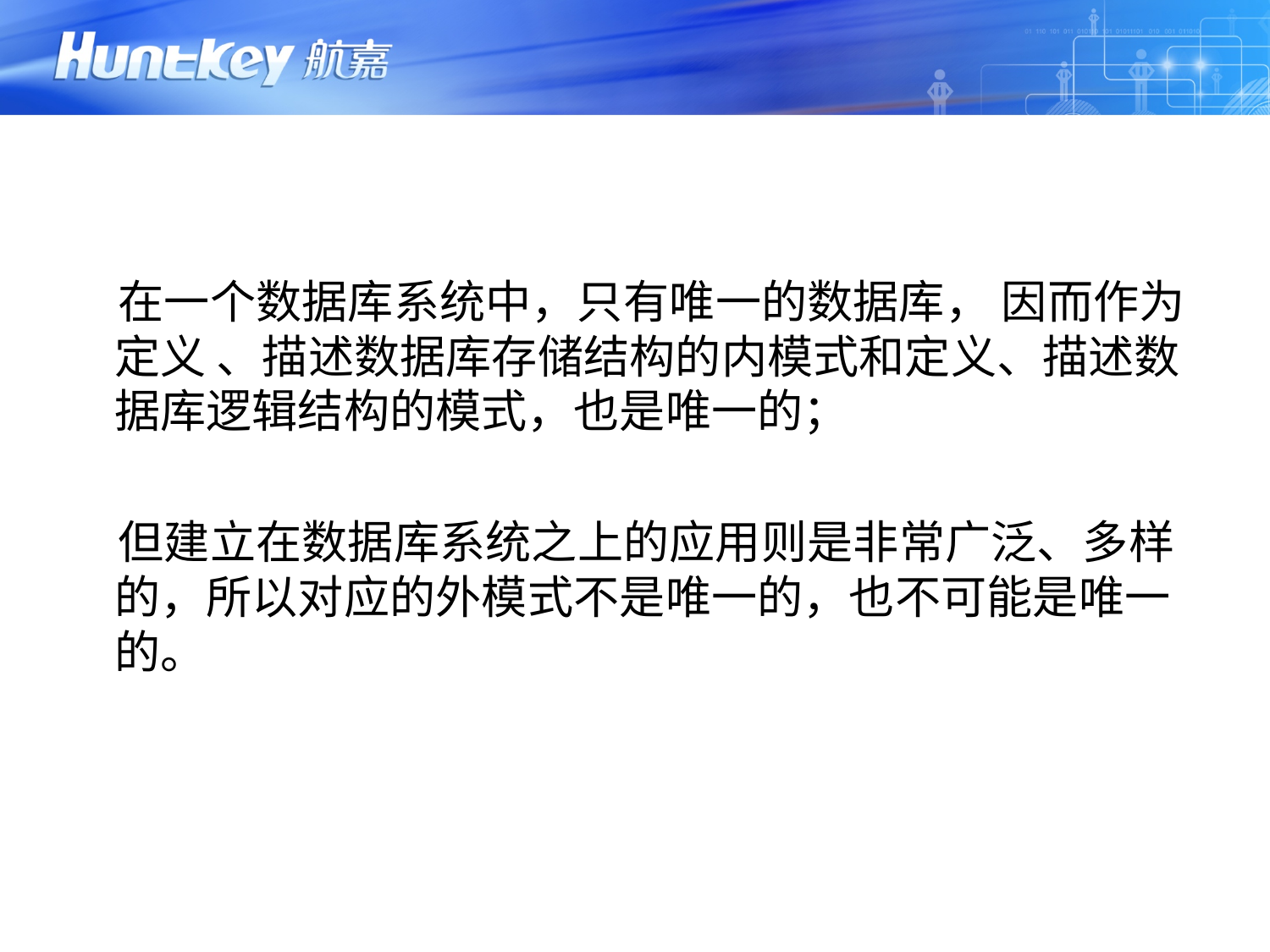

#
   在一个数据库系统中，只有唯一的数据库， 因而作为定义 、描述数据库存储结构的内模式和定义、描述数据库逻辑结构的模式，也是唯一的；

   但建立在数据库系统之上的应用则是非常广泛、多样的，所以对应的外模式不是唯一的，也不可能是唯一的。